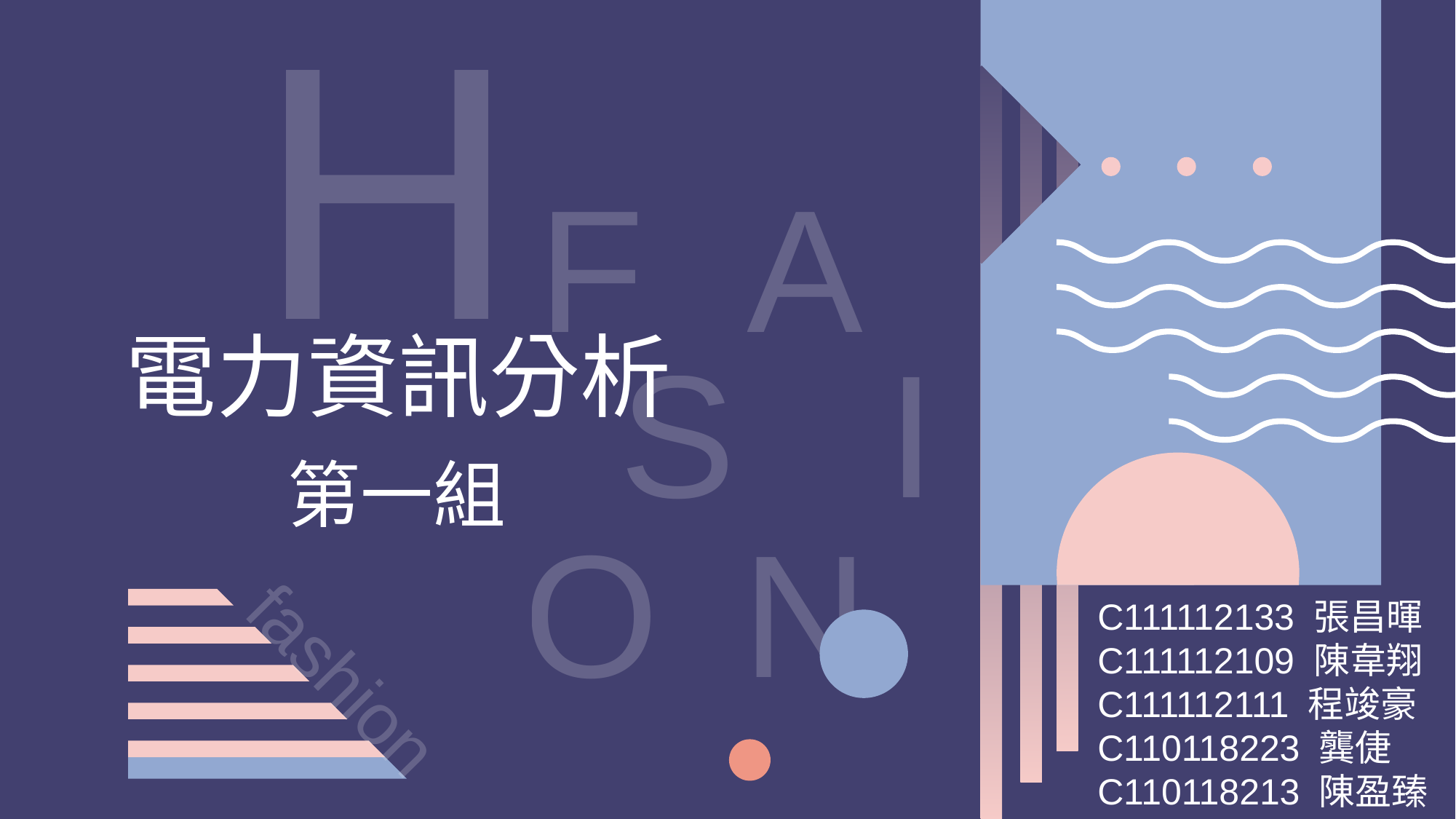

H

F
A

電力資訊分析
S
I
第一組

O
N

C111112133 張昌暉
C111112109 陳韋翔
C111112111 程竣豪
C110118223 龔倢
C110118213 陳盈臻

fashion